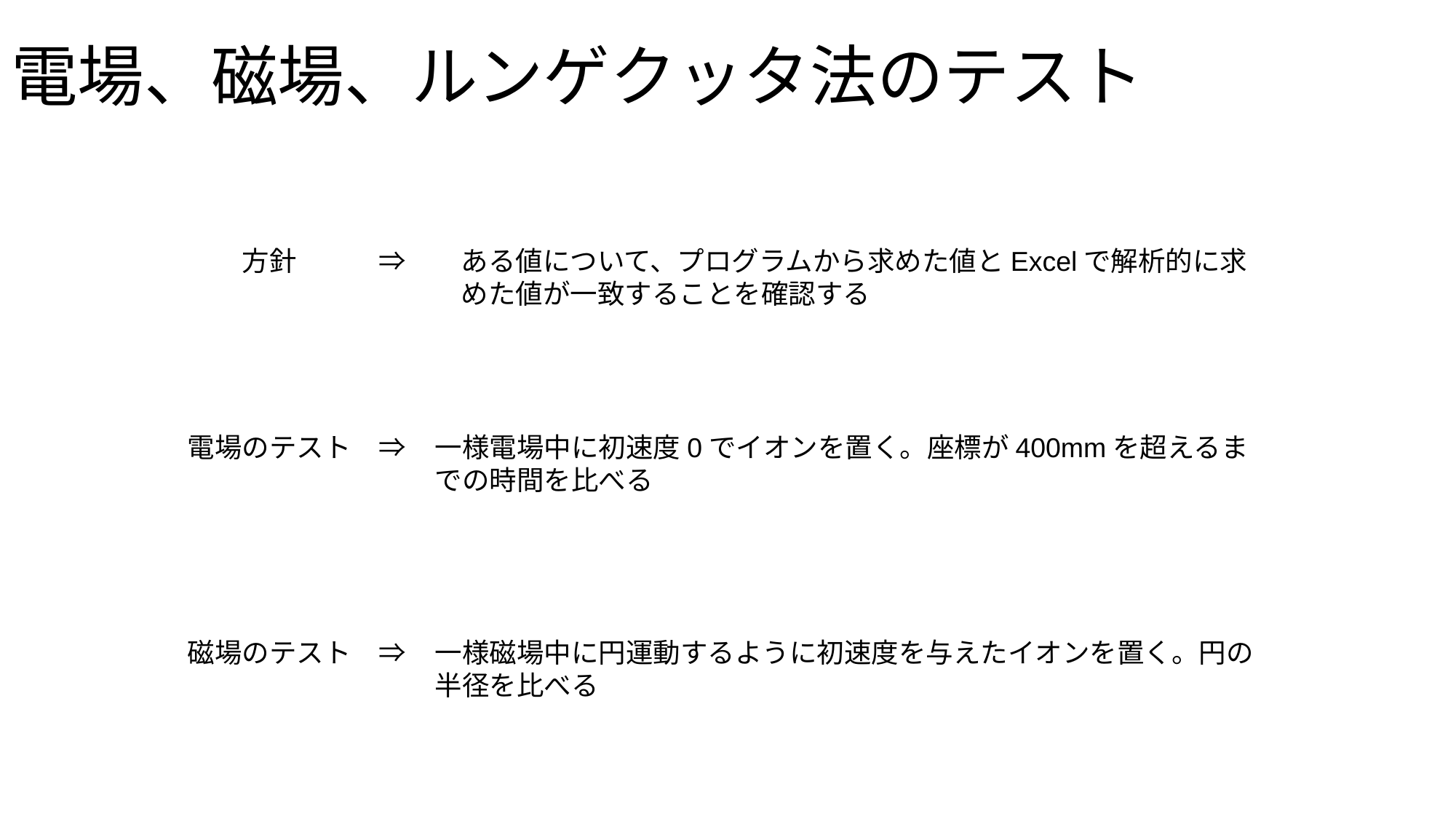

# 電場、磁場、ルンゲクッタ法のテスト
　　方針　　　⇒
ある値について、プログラムから求めた値とExcelで解析的に求めた値が一致することを確認する
電場のテスト　⇒
一様電場中に初速度0でイオンを置く。座標が400mmを超えるまでの時間を比べる
磁場のテスト　⇒
一様磁場中に円運動するように初速度を与えたイオンを置く。円の半径を比べる